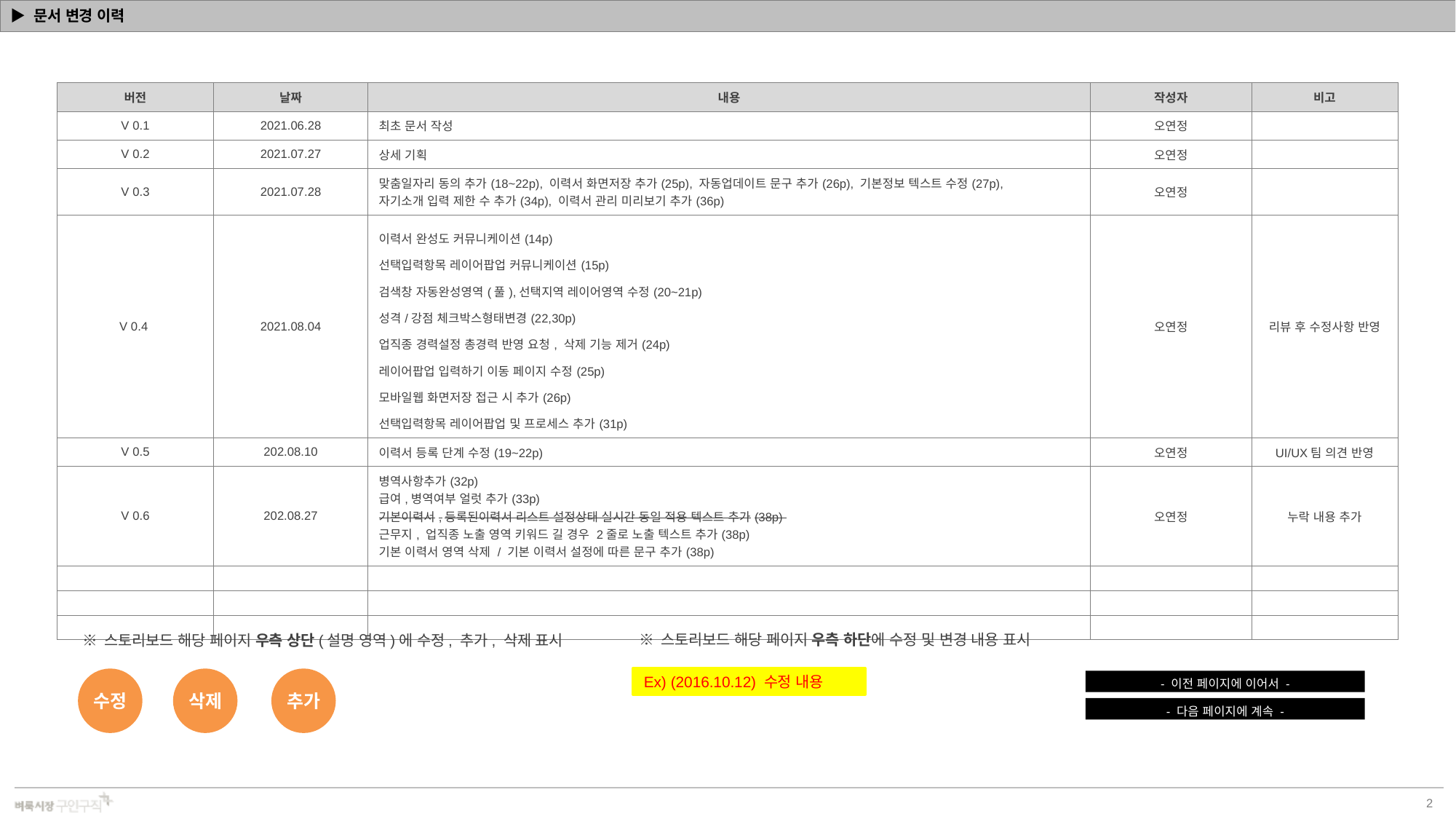

# ▶ 문서 변경 이력
| 버전 | 날짜 | 내용 | 작성자 | 비고 |
| --- | --- | --- | --- | --- |
| V 0.1 | 2021.06.28 | 최초 문서 작성 | 오연정 |  |
| V 0.2 | 2021.07.27 | 상세 기획 | 오연정 |  |
| V 0.3 | 2021.07.28 | 맞춤일자리 동의 추가(18~22p), 이력서 화면저장 추가(25p), 자동업데이트 문구 추가(26p), 기본정보 텍스트 수정(27p), 자기소개 입력 제한 수 추가(34p), 이력서 관리 미리보기 추가(36p) | 오연정 |  |
| V 0.4 | 2021.08.04 | 이력서 완성도 커뮤니케이션(14p) 선택입력항목 레이어팝업 커뮤니케이션(15p) 검색창 자동완성영역(풀),선택지역 레이어영역 수정(20~21p) 성격/강점 체크박스형태변경(22,30p) 업직종 경력설정 총경력 반영 요청, 삭제 기능 제거(24p) 레이어팝업 입력하기 이동 페이지 수정(25p) 모바일웹 화면저장 접근 시 추가(26p) 선택입력항목 레이어팝업 및 프로세스 추가(31p) | 오연정 | 리뷰 후 수정사항 반영 |
| V 0.5 | 202.08.10 | 이력서 등록 단계 수정(19~22p) | 오연정 | UI/UX팀 의견 반영 |
| V 0.6 | 202.08.27 | 병역사항추가(32p) 급여,병역여부 얼럿 추가(33p) 기본이력서,등록된이력서 리스트 설정상태 실시간 동일 적용 텍스트 추가(38p) 근무지, 업직종 노출 영역 키워드 길 경우 2줄로 노출 텍스트 추가(38p) 기본 이력서 영역 삭제 / 기본 이력서 설정에 따른 문구 추가(38p) | 오연정 | 누락 내용 추가 |
|  |  |  |  |  |
|  |  |  |  |  |
|  |  |  |  |  |
※ 스토리보드 해당 페이지 우측 하단에 수정 및 변경 내용 표시
※ 스토리보드 해당 페이지 우측 상단(설명 영역)에 수정, 추가, 삭제 표시
수정
삭제
추가
Ex) (2016.10.12) 수정 내용
- 이전 페이지에 이어서 -
- 다음 페이지에 계속 -